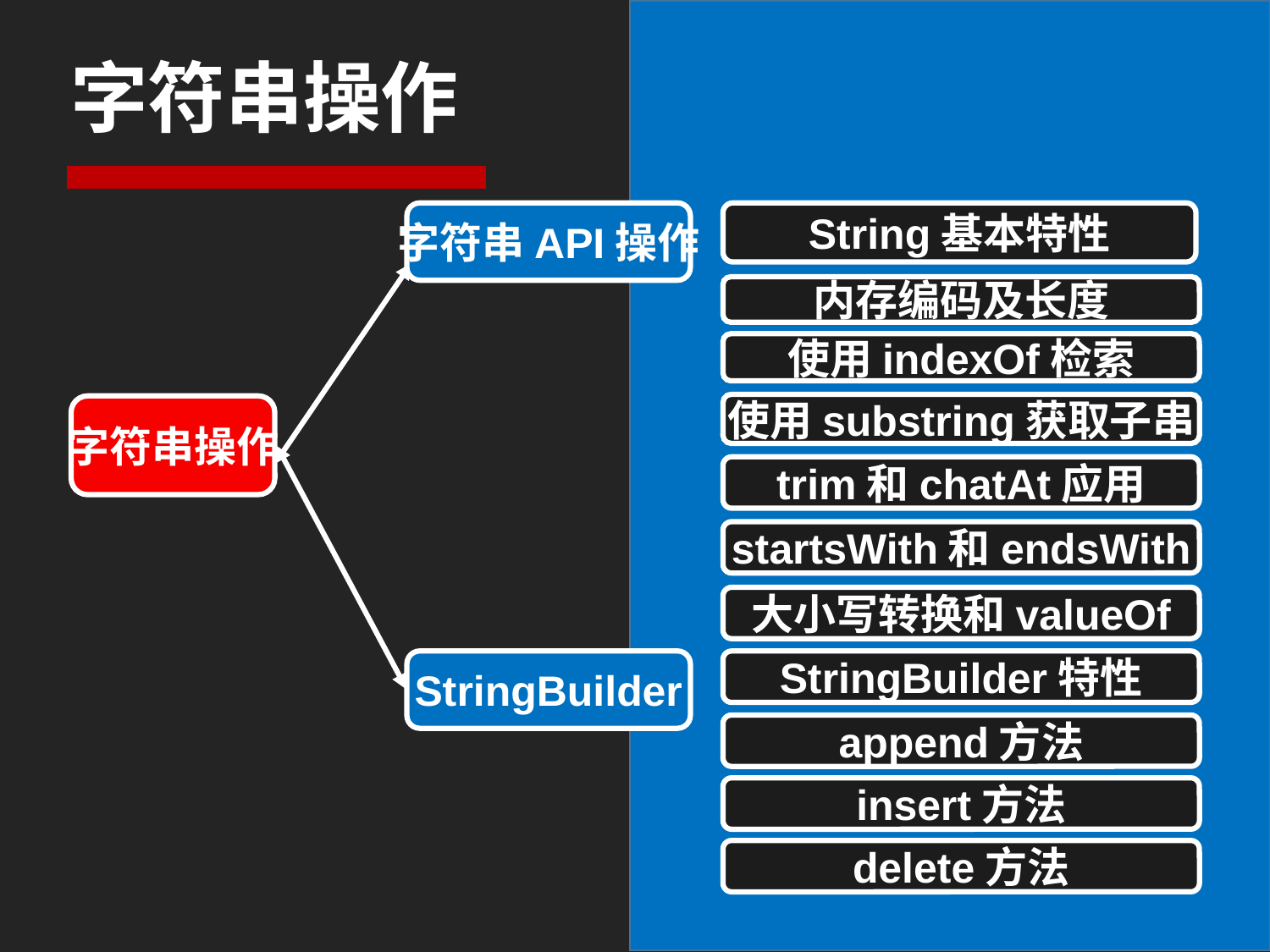

# 字符串操作

字符串API操作
String基本特性
内存编码及长度
使用indexOf检索
使用substring获取子串
字符串操作
trim和chatAt应用
startsWith和endsWith
大小写转换和valueOf
StringBuilder
StringBuilder特性
append方法
insert方法
delete方法